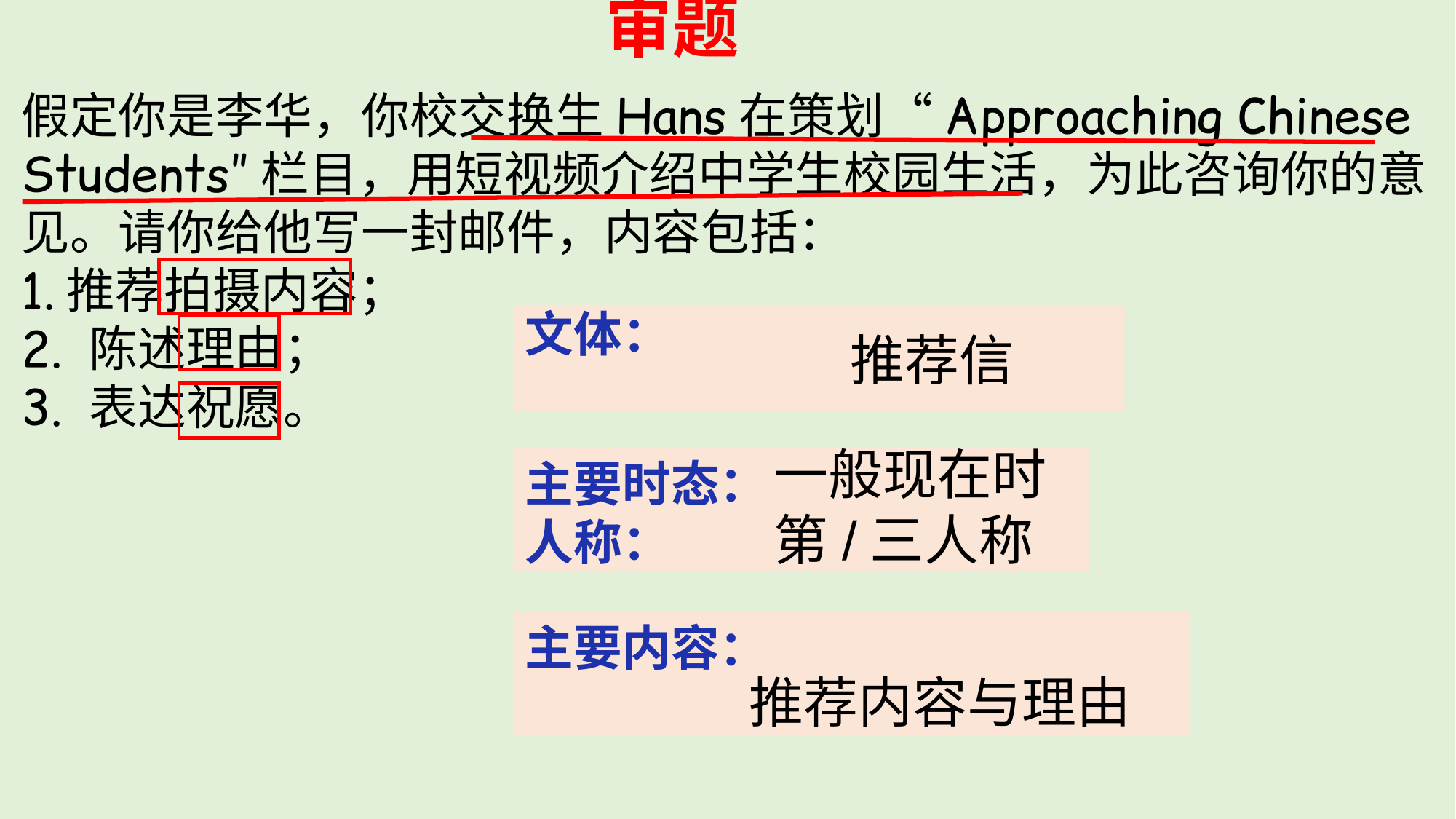

审题

假定你是李华，你校交换生Hans在策划“Approaching Chinese Students”栏目，用短视频介绍中学生校园生活，为此咨询你的意见。请你给他写一封邮件，内容包括：
1.推荐拍摄内容；
2. 陈述理由；
3. 表达祝愿。

文体：

推荐信

一般现在时
第/三人称
主要时态：
人称：

主要内容：

推荐内容与理由